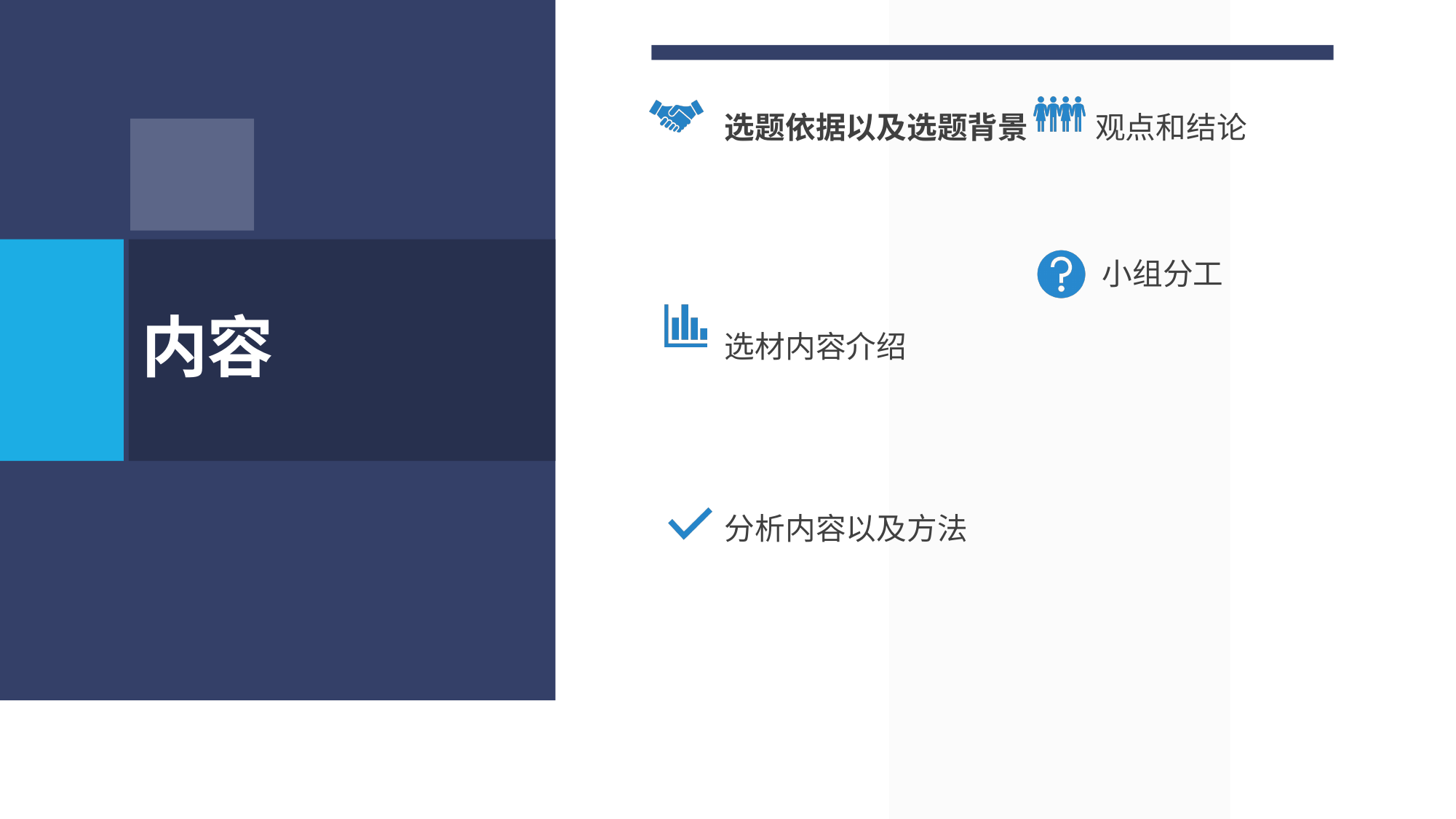

选题依据以及选题背景

选材内容介绍

分析内容以及方法

        观点和结论

         小组分工

# 内容